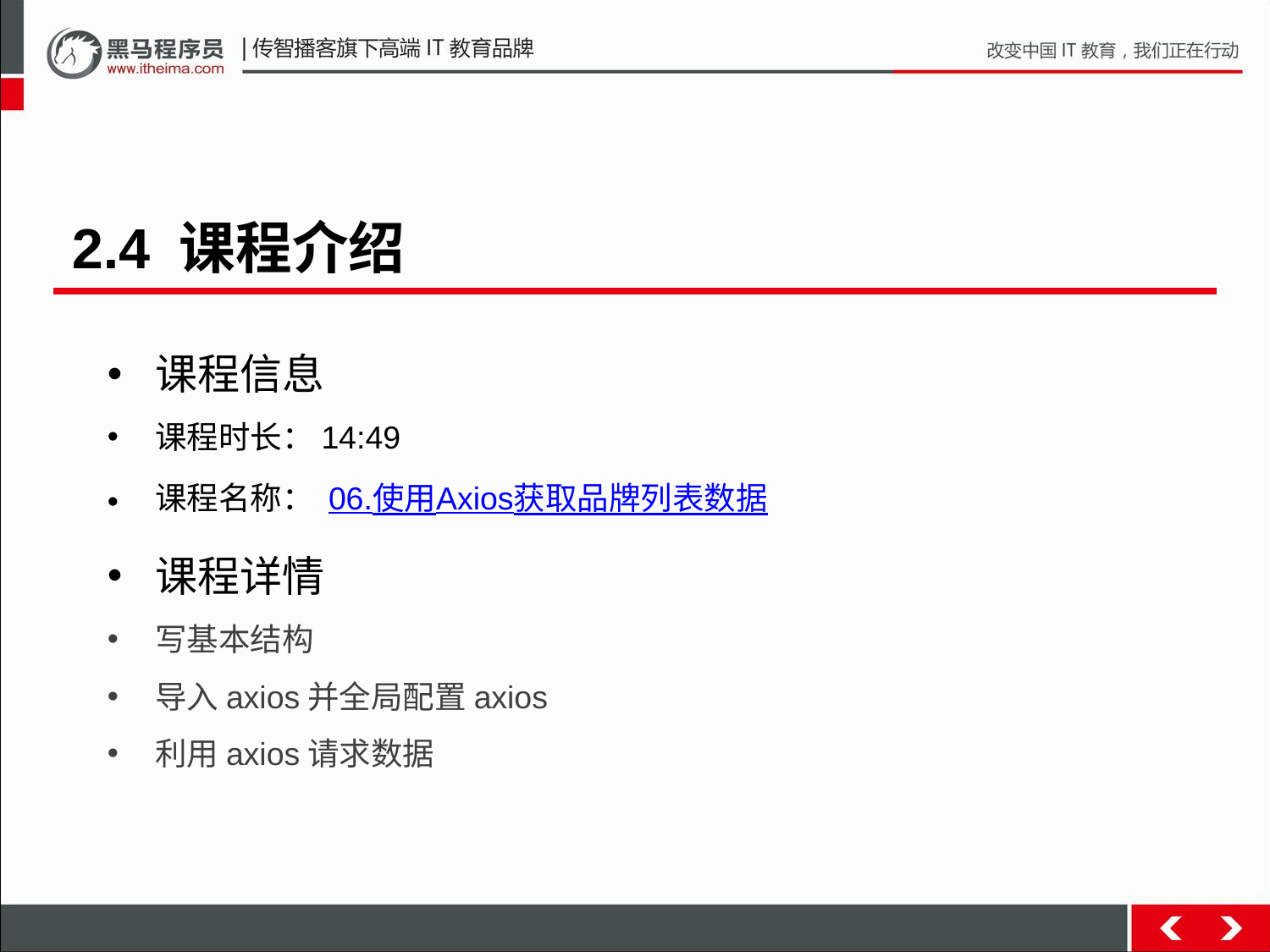

2.4 课程介绍
课程信息
课程时长：14:49
课程名称： 06.使用Axios获取品牌列表数据
课程详情
写基本结构
导入axios并全局配置axios
利用axios请求数据